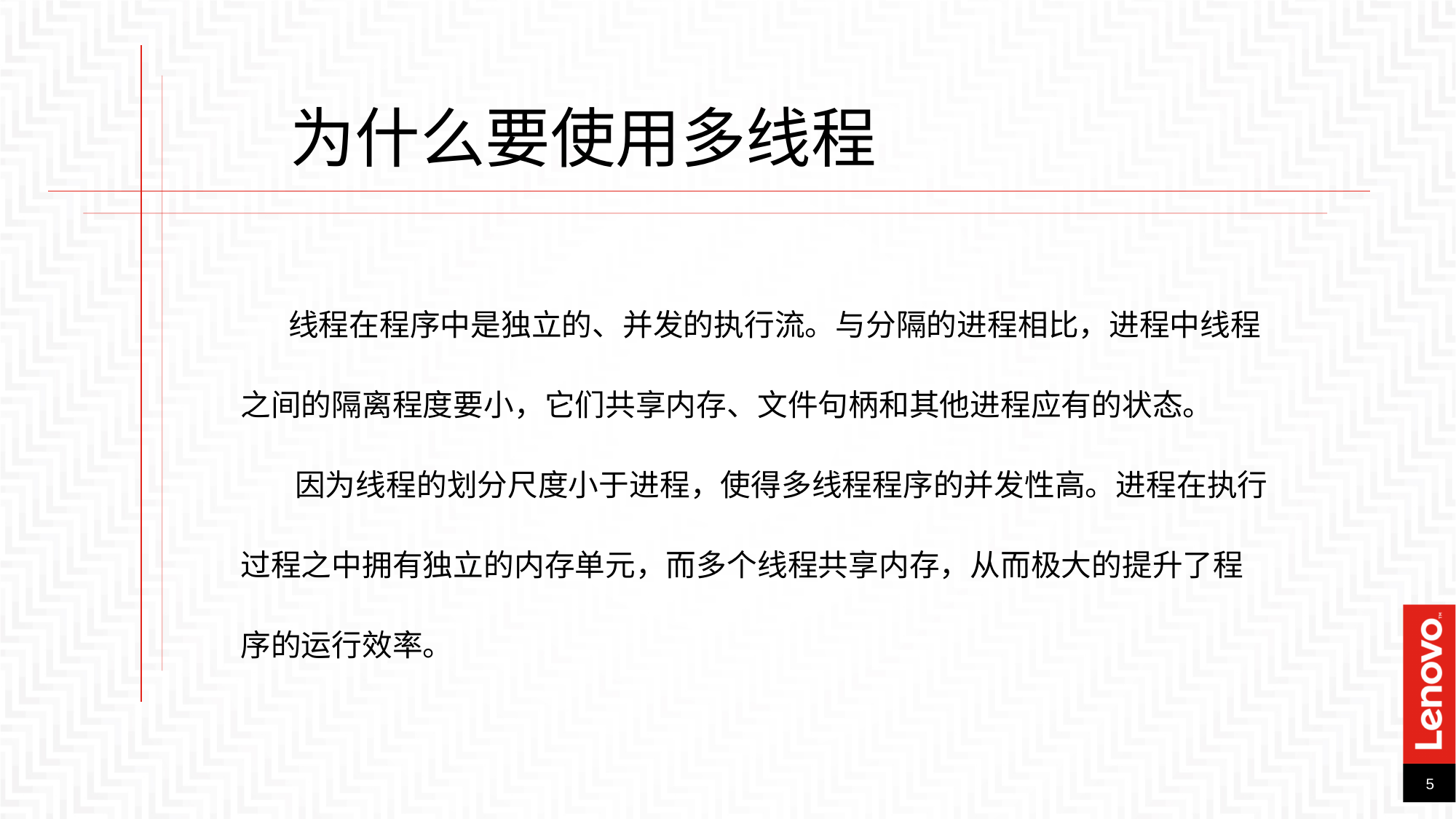

为什么要使用多线程
      线程在程序中是独立的、并发的执行流。与分隔的进程相比，进程中线程之间的隔离程度要小，它们共享内存、文件句柄和其他进程应有的状态。
       因为线程的划分尺度小于进程，使得多线程程序的并发性高。进程在执行过程之中拥有独立的内存单元，而多个线程共享内存，从而极大的提升了程序的运行效率。